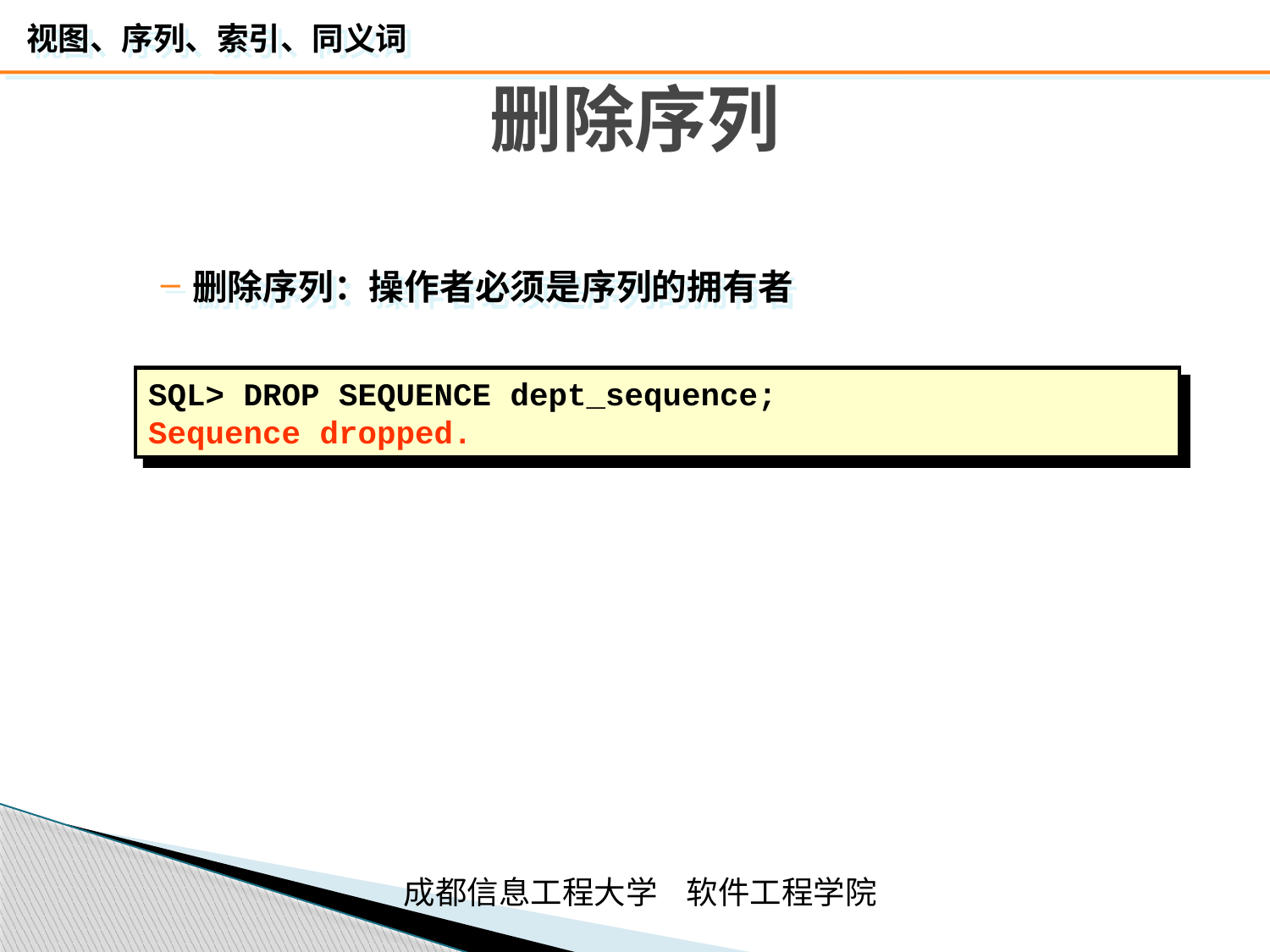

# 删除序列
删除序列：操作者必须是序列的拥有者
SQL> DROP SEQUENCE dept_sequence;
Sequence dropped.